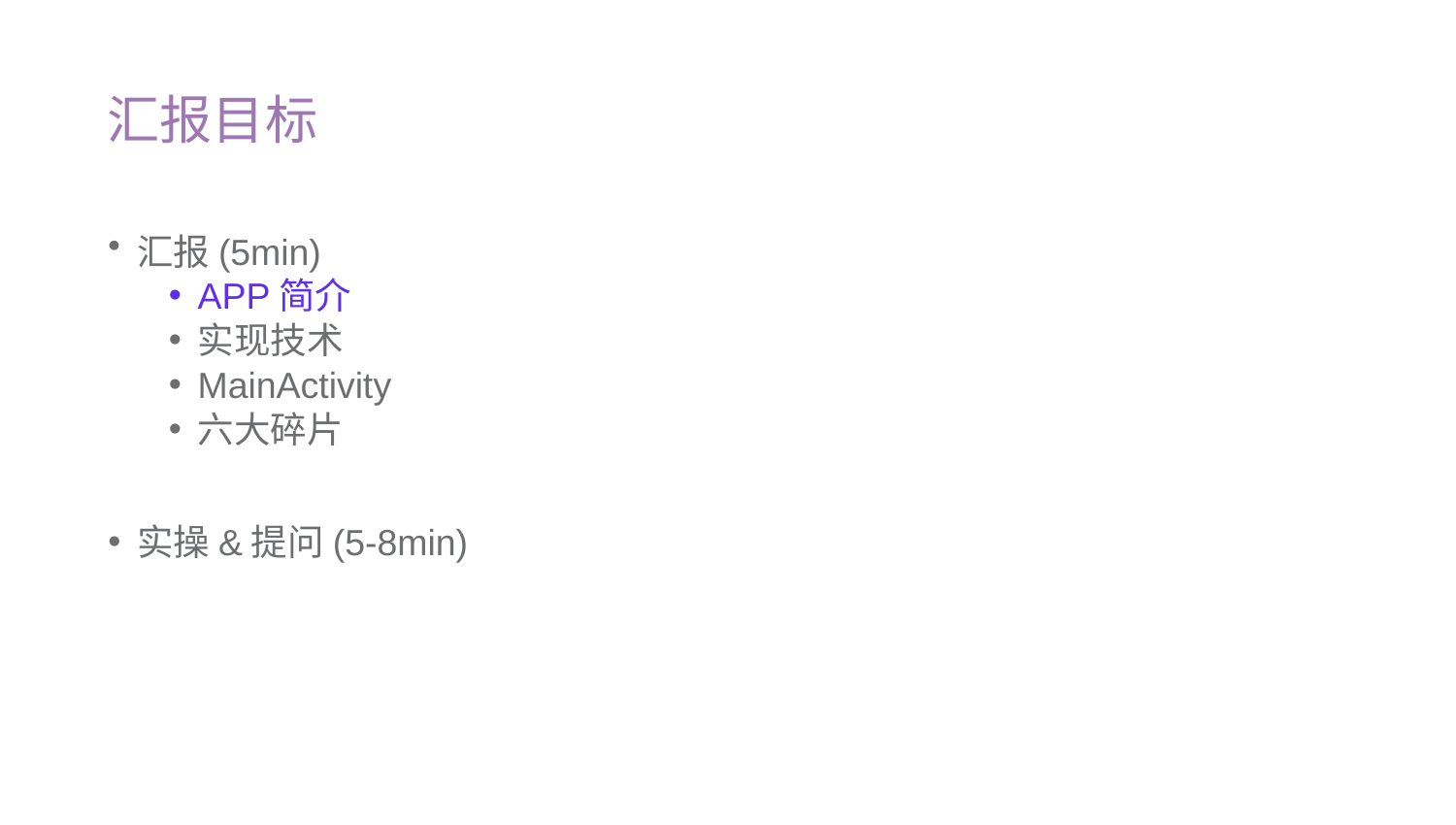

# 汇报目标
汇报(5min)
APP简介
实现技术
MainActivity
六大碎片

实操&提问(5-8min)